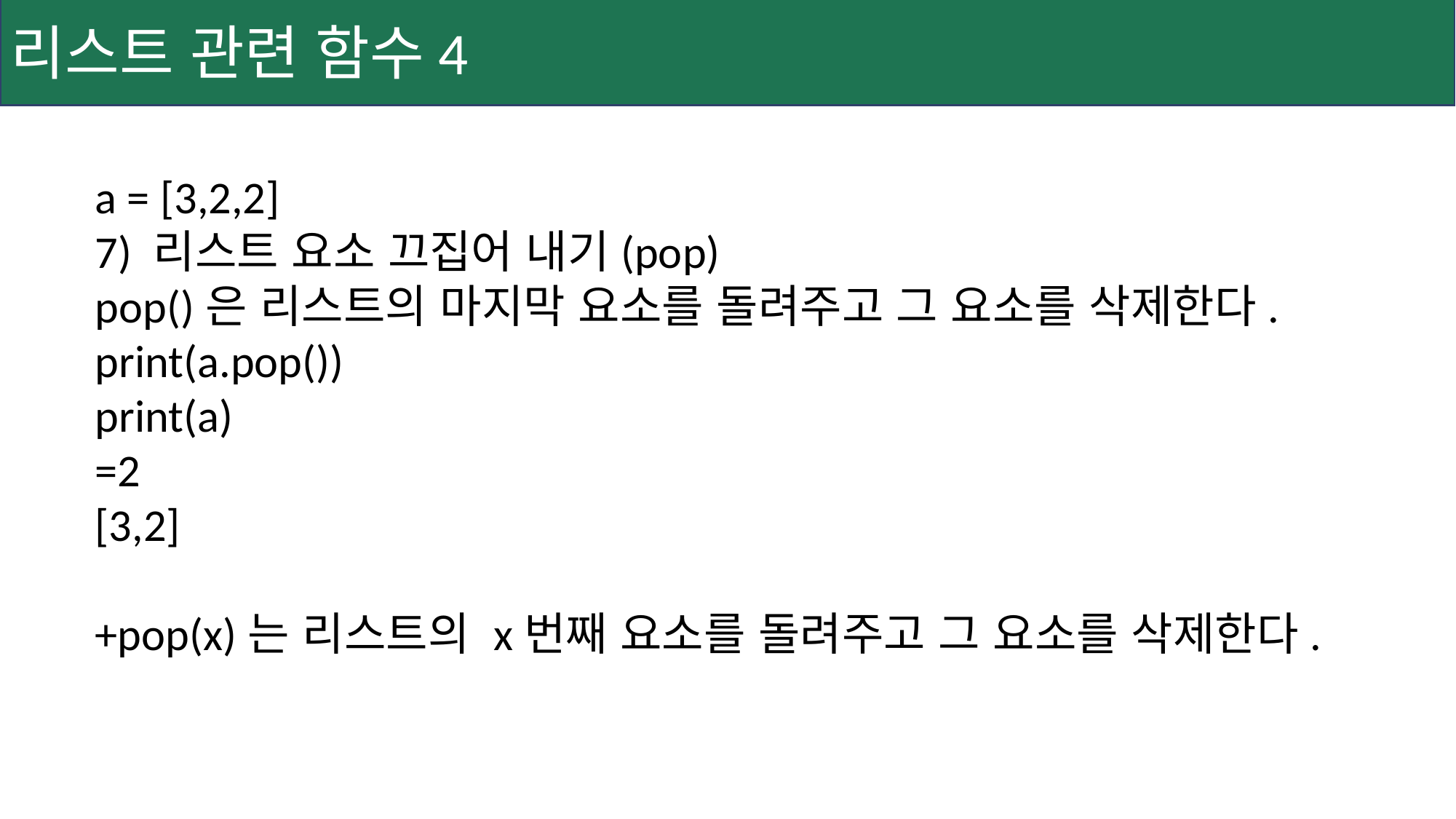

리스트 관련 함수4
a = [3,2,2]
7) 리스트 요소 끄집어 내기(pop)
pop()은 리스트의 마지막 요소를 돌려주고 그 요소를 삭제한다.
print(a.pop())
print(a)
=2
[3,2]

+pop(x)는 리스트의 x번째 요소를 돌려주고 그 요소를 삭제한다.